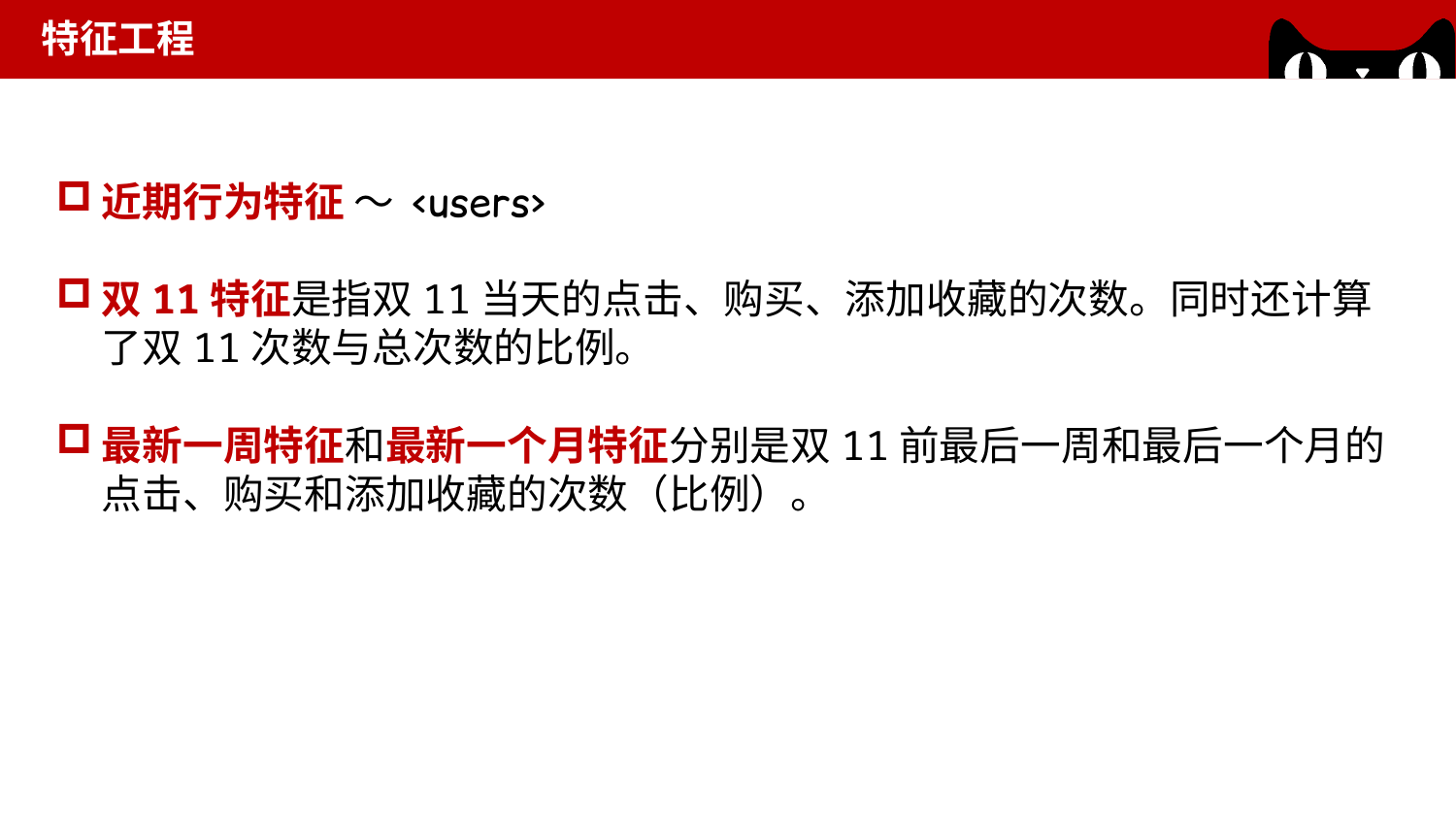

特征工程
近期行为特征 ～ <users>

双11特征是指双11当天的点击、购买、添加收藏的次数。同时还计算了双11次数与总次数的比例。

最新一周特征和最新一个月特征分别是双11前最后一周和最后一个月的点击、购买和添加收藏的次数（比例）。